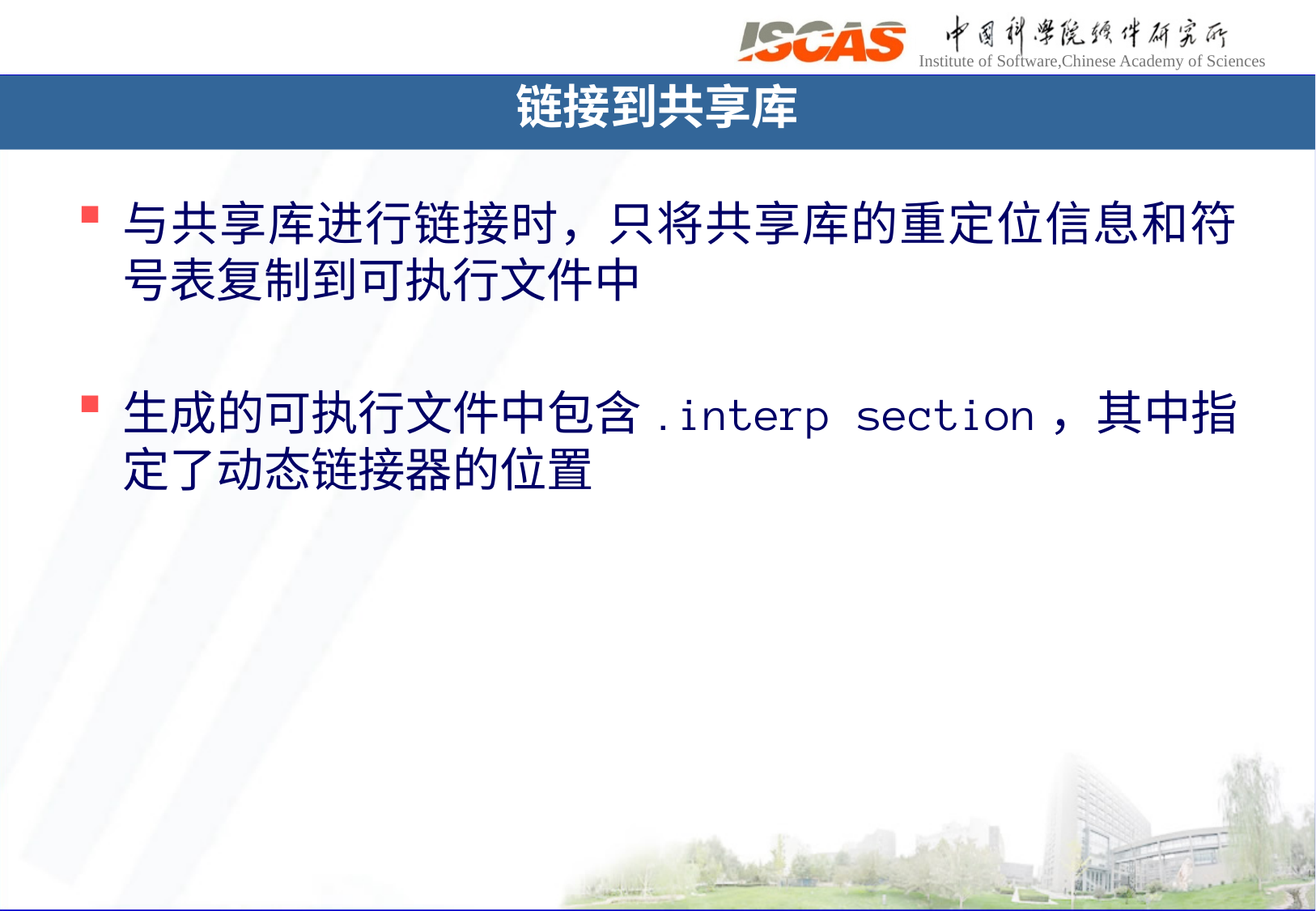

链接到共享库
与共享库进行链接时，只将共享库的重定位信息和符号表复制到可执行文件中

生成的可执行文件中包含.interp section，其中指定了动态链接器的位置